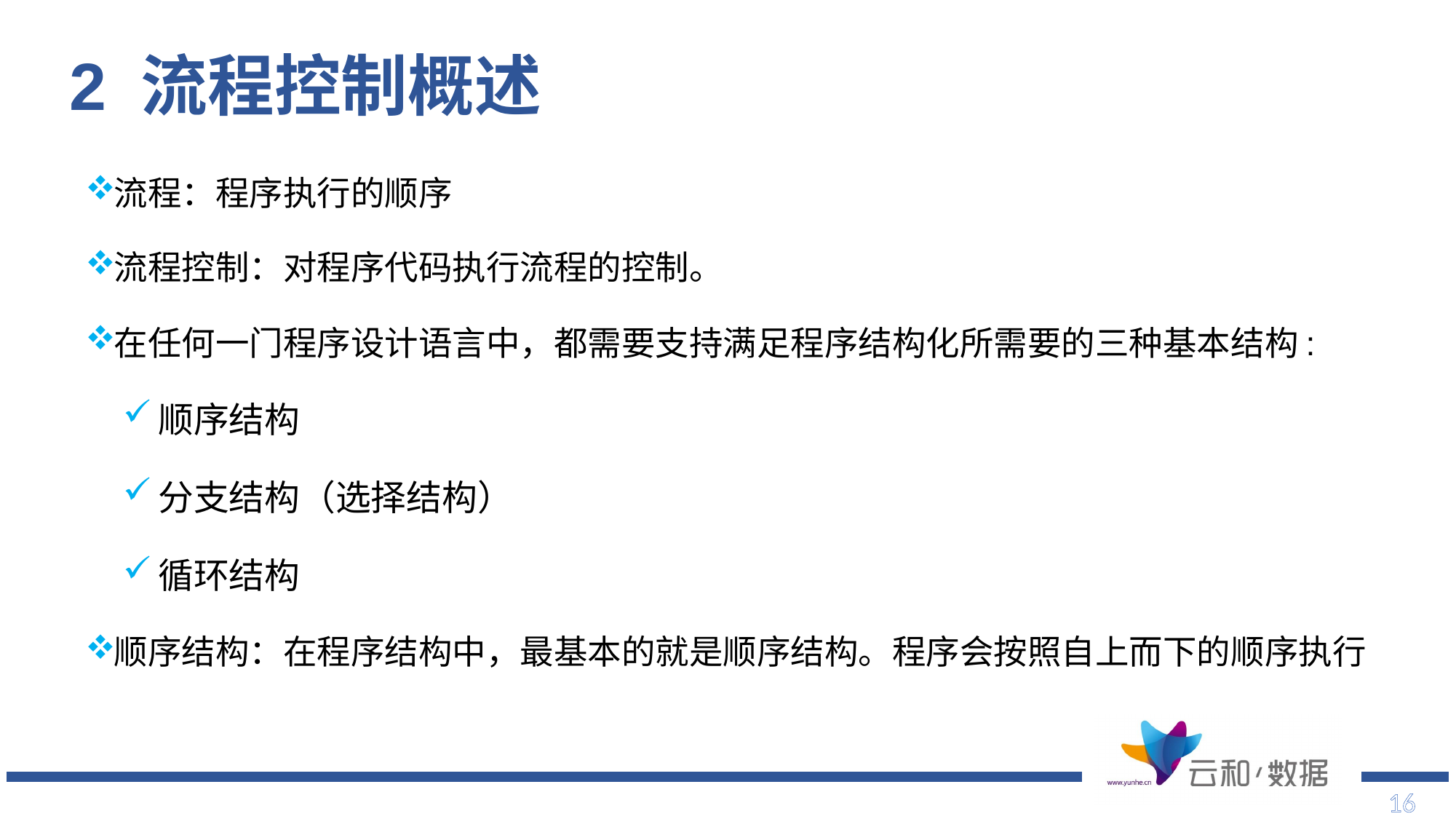

2 流程控制概述
流程：程序执行的顺序
流程控制：对程序代码执行流程的控制。
在任何一门程序设计语言中，都需要支持满足程序结构化所需要的三种基本结构:
顺序结构
分支结构（选择结构）
循环结构
顺序结构：在程序结构中，最基本的就是顺序结构。程序会按照自上而下的顺序执行